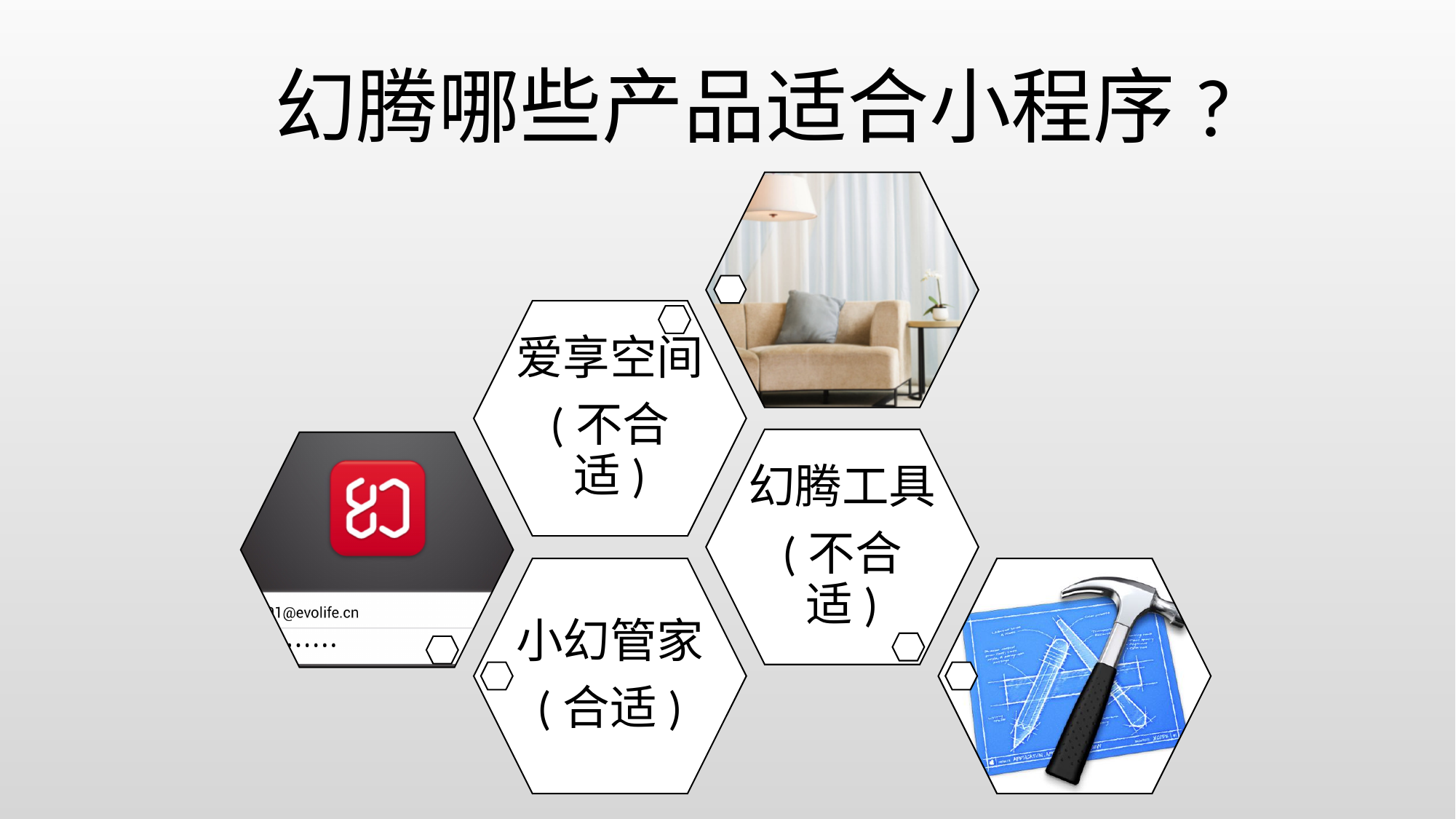

幻腾哪些产品适合小程序?
小幻管家
(合适)
幻腾工具
(不合适)
爱享空间
(不合适)